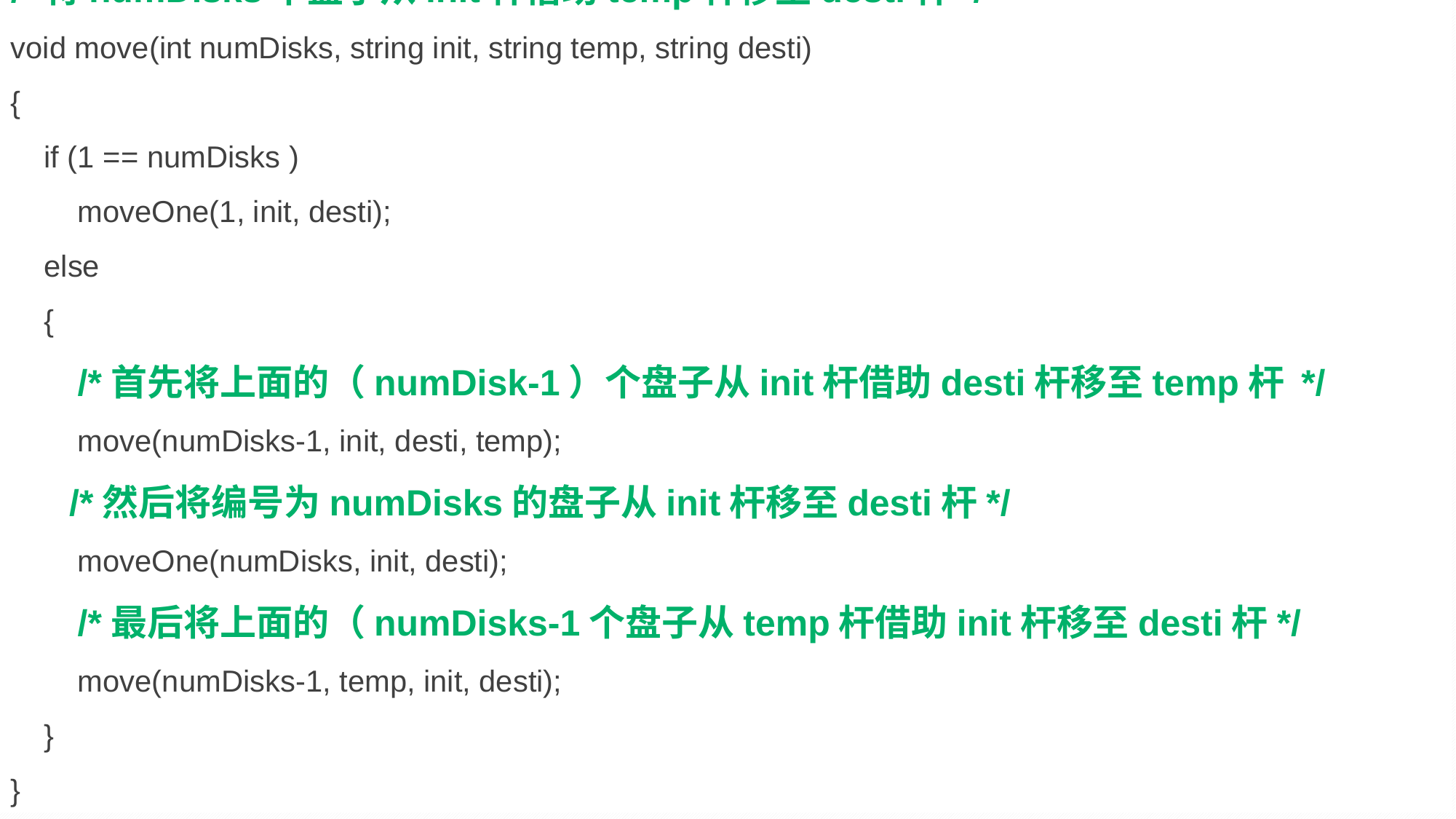

/*将numDisks个盘子从init杆借助temp杆移至desti杆*/
void move(int numDisks, string init, string temp, string desti)
{
    if (1 == numDisks )
        moveOne(1, init, desti);
    else
    {
        /*首先将上面的（numDisk-1）个盘子从init杆借助desti杆移至temp杆 */
        move(numDisks-1, init, desti, temp);
       /*然后将编号为numDisks的盘子从init杆移至desti杆*/
        moveOne(numDisks, init, desti);
        /*最后将上面的（numDisks-1个盘子从temp杆借助init杆移至desti杆*/
        move(numDisks-1, temp, init, desti);
    }
}